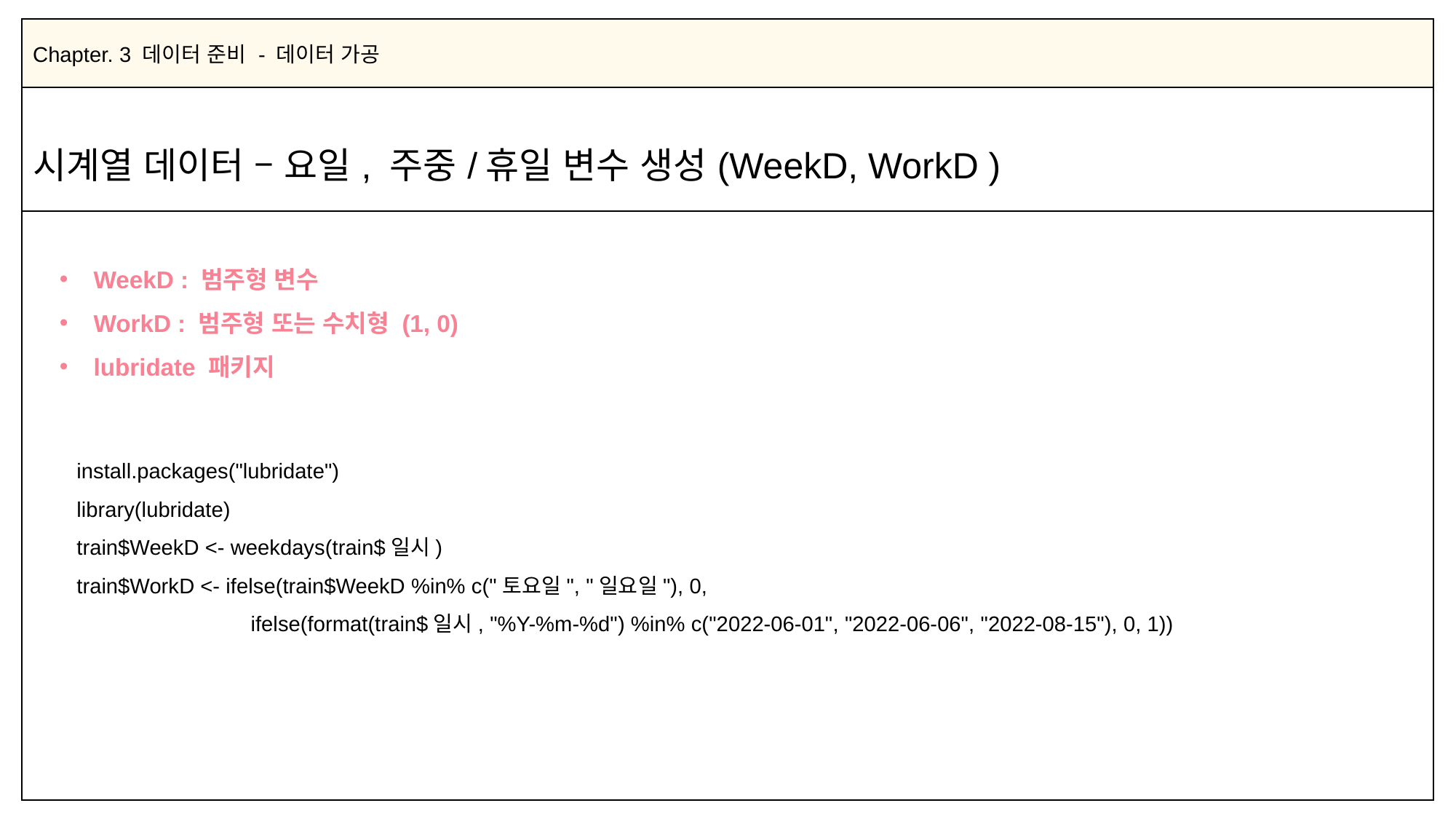

| Chapter. 3 데이터 준비 - 데이터 가공 |
| --- |
| 시계열 데이터 – 요일, 주중/휴일 변수 생성(WeekD, WorkD ) |
|  |
WeekD : 범주형 변수
WorkD : 범주형 또는 수치형 (1, 0)
lubridate 패키지
install.packages("lubridate")
library(lubridate)
train$WeekD <- weekdays(train$일시)
train$WorkD <- ifelse(train$WeekD %in% c("토요일", "일요일"), 0,
                             ifelse(format(train$일시, "%Y-%m-%d") %in% c("2022-06-01", "2022-06-06", "2022-08-15"), 0, 1))